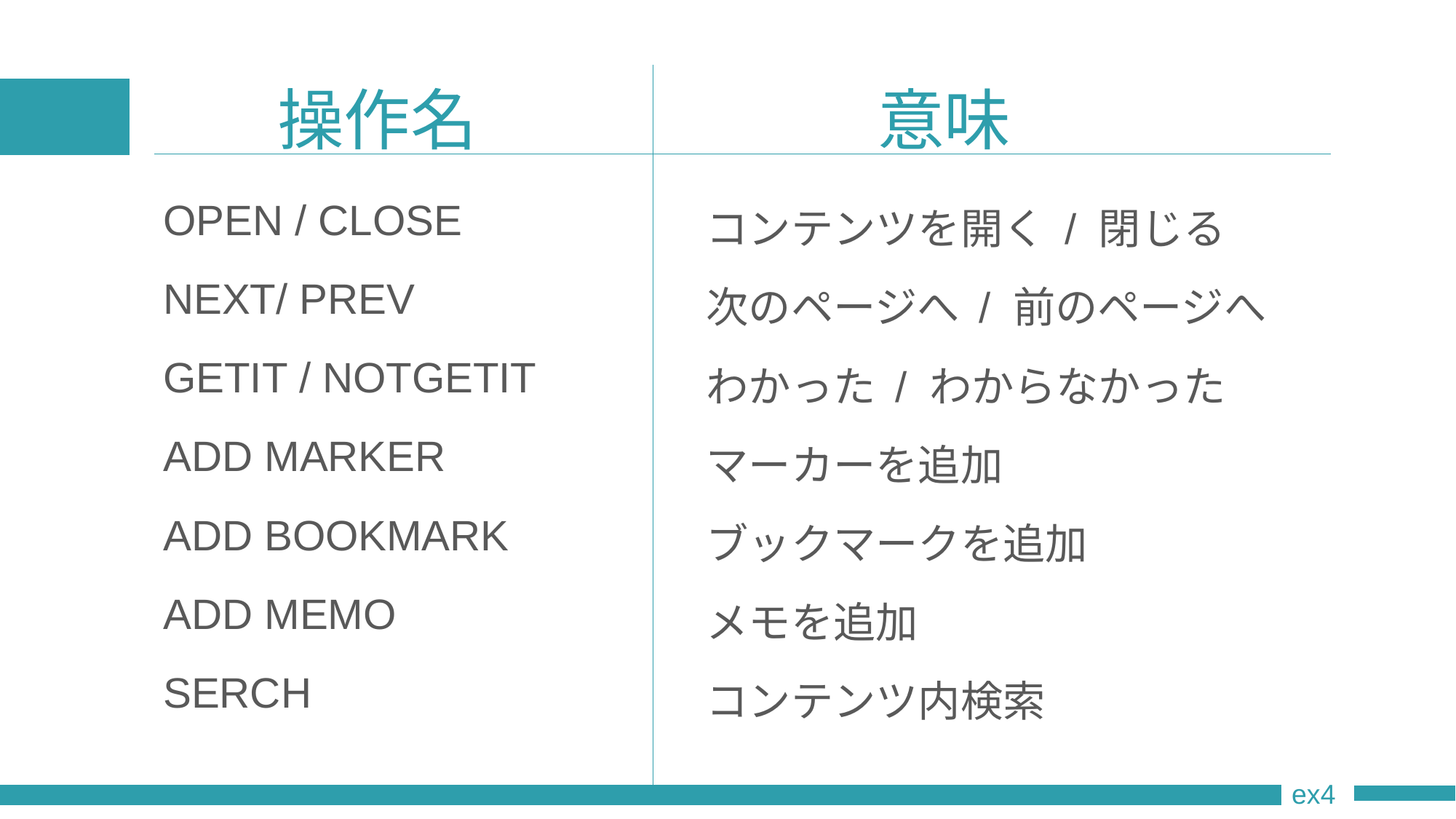

# 操作名　　　　　　意味

　OPEN / CLOSE
　NEXT/ PREV
　GETIT / NOTGETIT
　ADD MARKER
　ADD BOOKMARK
　ADD MEMO
　SERCH

　コンテンツを開く / 閉じる
　次のページへ / 前のページへ
　わかった / わからなかった
　マーカーを追加
　ブックマークを追加
　メモを追加
　コンテンツ内検索

ex4